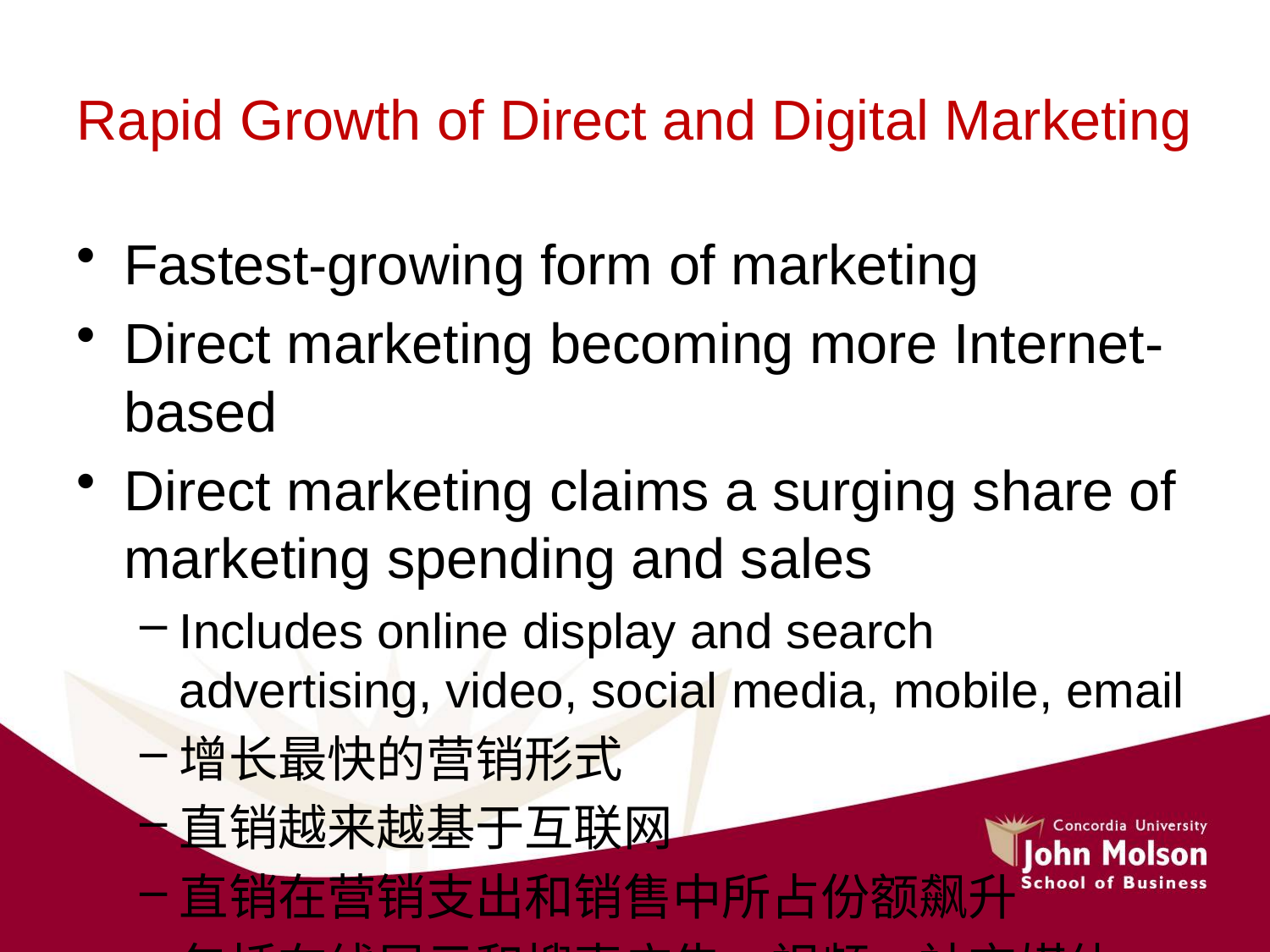

# Rapid Growth of Direct and Digital Marketing
Fastest-growing form of marketing
Direct marketing becoming more Internet-based
Direct marketing claims a surging share of marketing spending and sales
Includes online display and search advertising, video, social media, mobile, email
增长最快的营销形式
直销越来越基于互联网
直销在营销支出和销售中所占份额飙升
包括在线展示和搜索广告、视频、社交媒体、移动设备、电子邮件